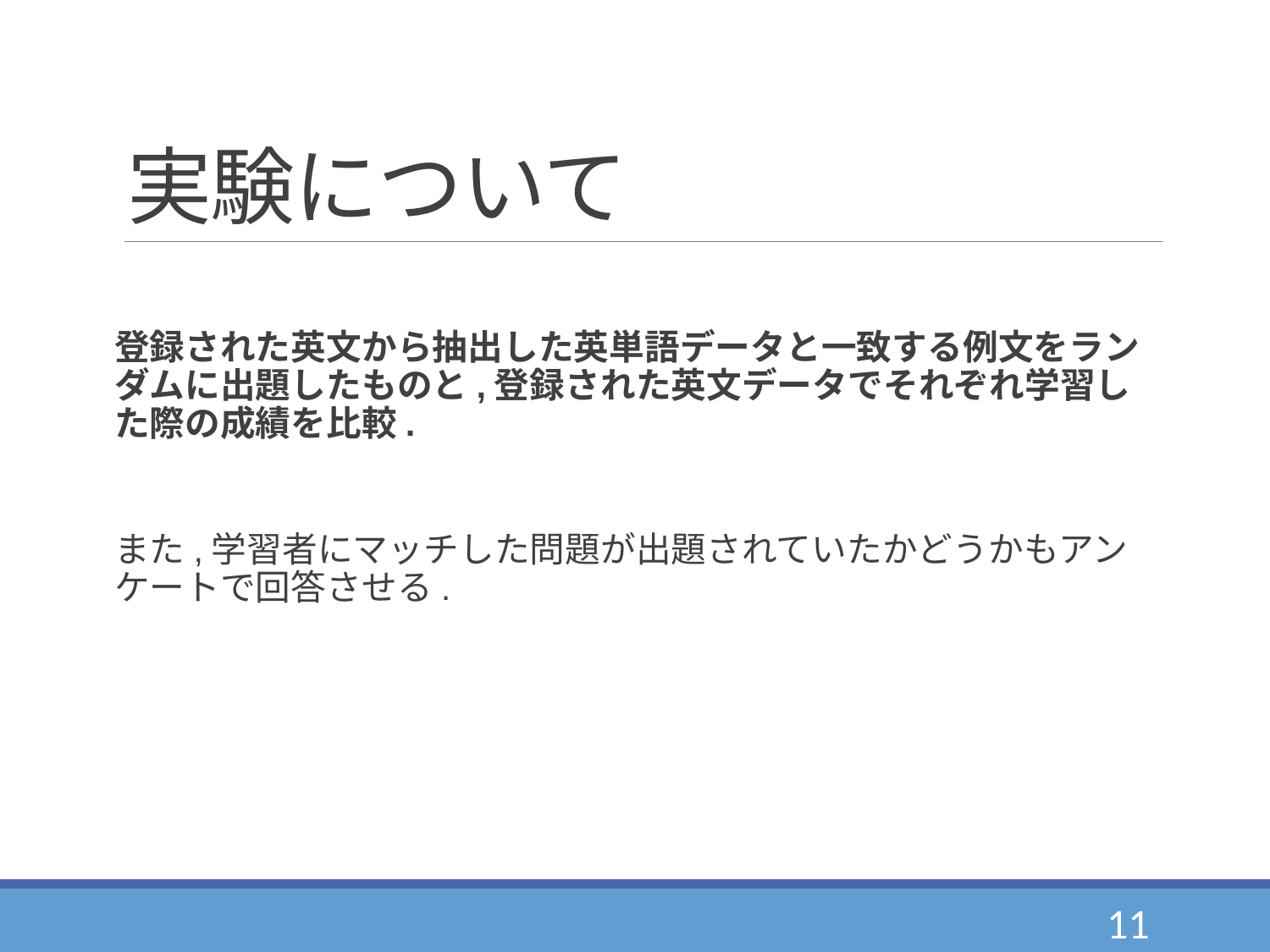

# 実験について

登録された英文から抽出した英単語データと一致する例文をランダムに出題したものと,登録された英文データでそれぞれ学習した際の成績を比較.

また,学習者にマッチした問題が出題されていたかどうかもアンケートで回答させる.

11